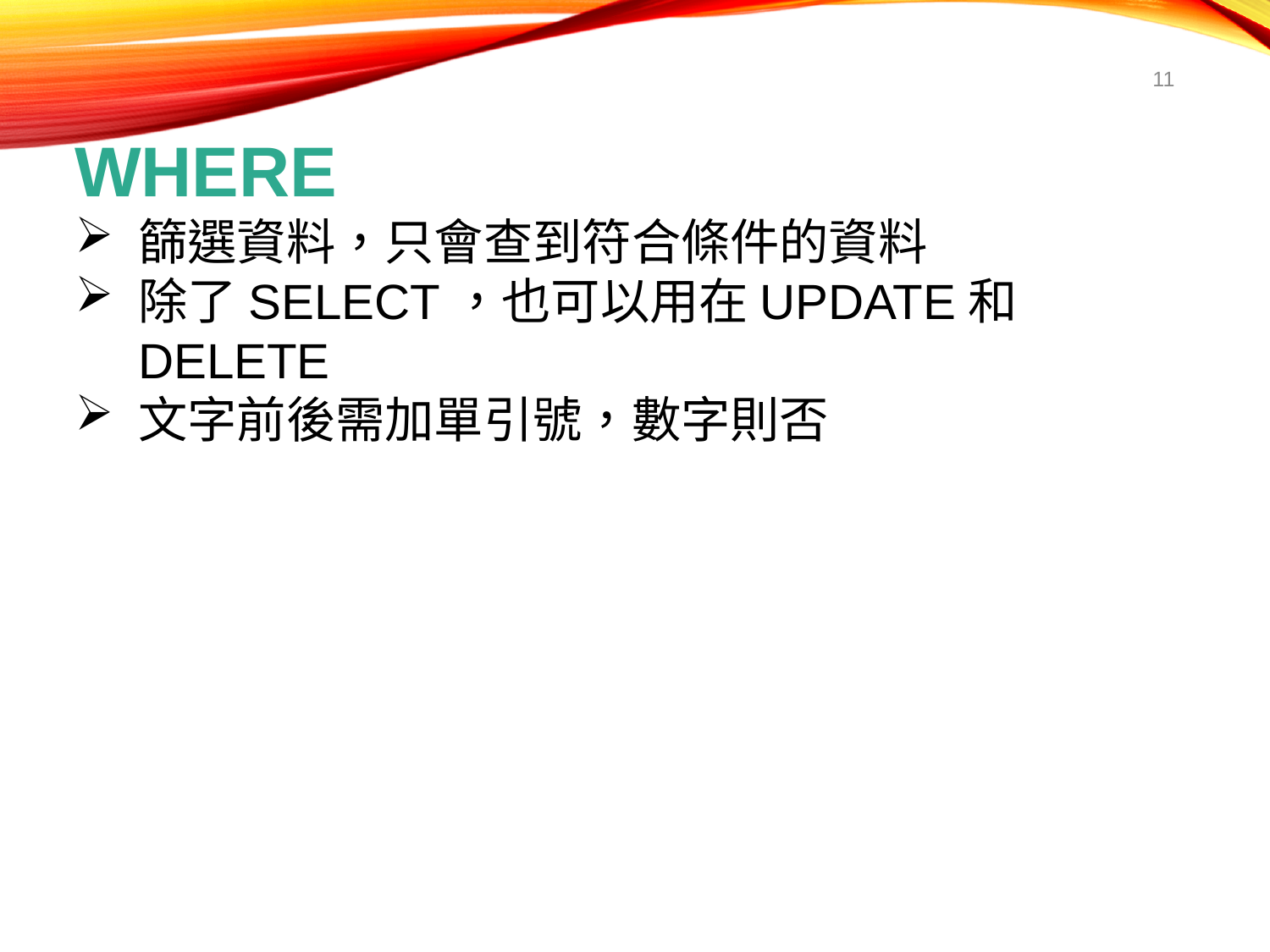

11
WHERE
篩選資料，只會查到符合條件的資料
除了SELECT，也可以用在UPDATE和DELETE
文字前後需加單引號，數字則否